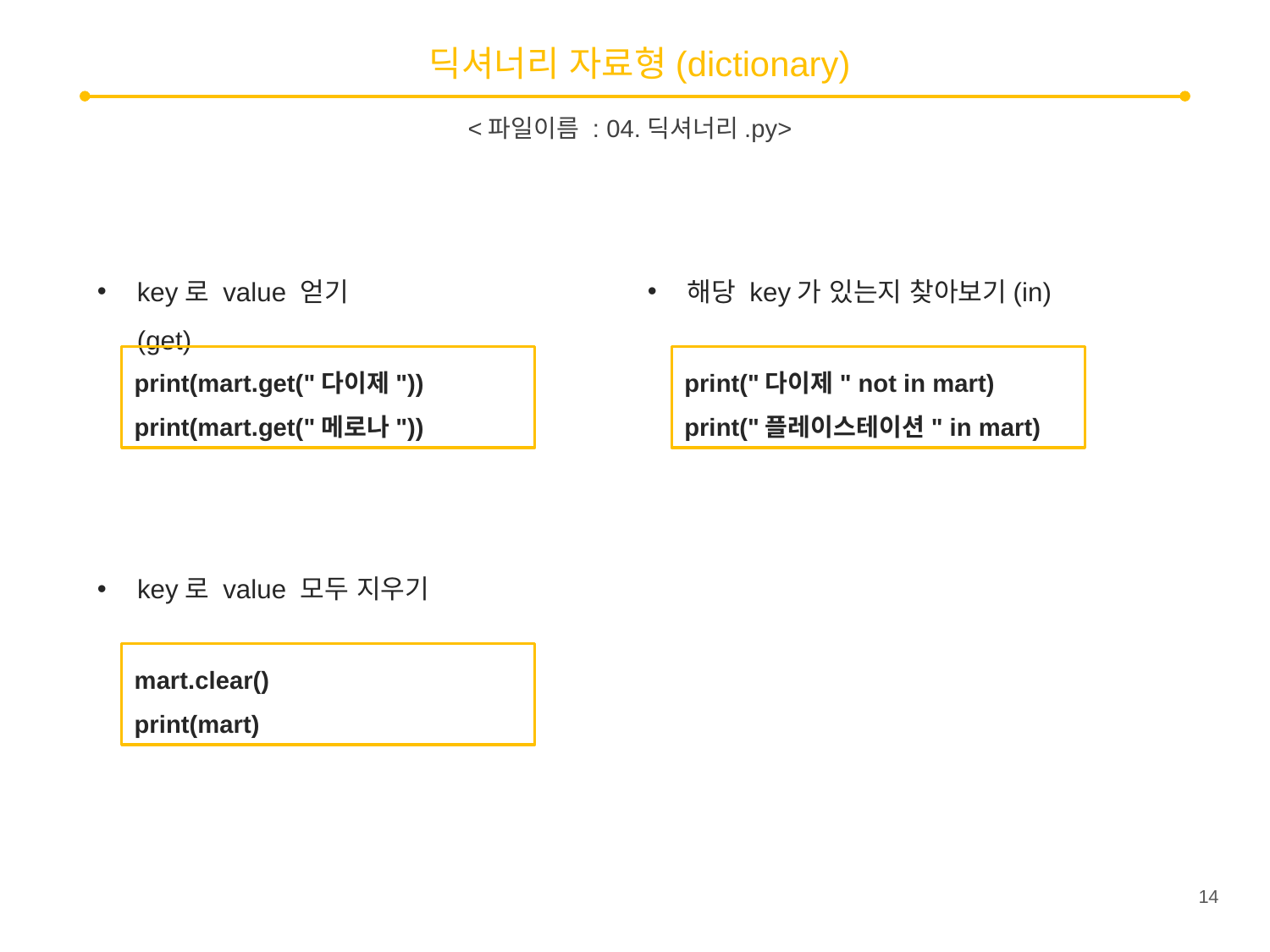

# 딕셔너리 자료형(dictionary)
<파일이름 : 04.딕셔너리.py>
key로 value 얻기(get)
해당 key가 있는지 찾아보기(in)
print(mart.get("다이제"))
print(mart.get("메로나"))
print("다이제" not in mart)
print("플레이스테이션" in mart)
key로 value 모두 지우기
mart.clear()
print(mart)